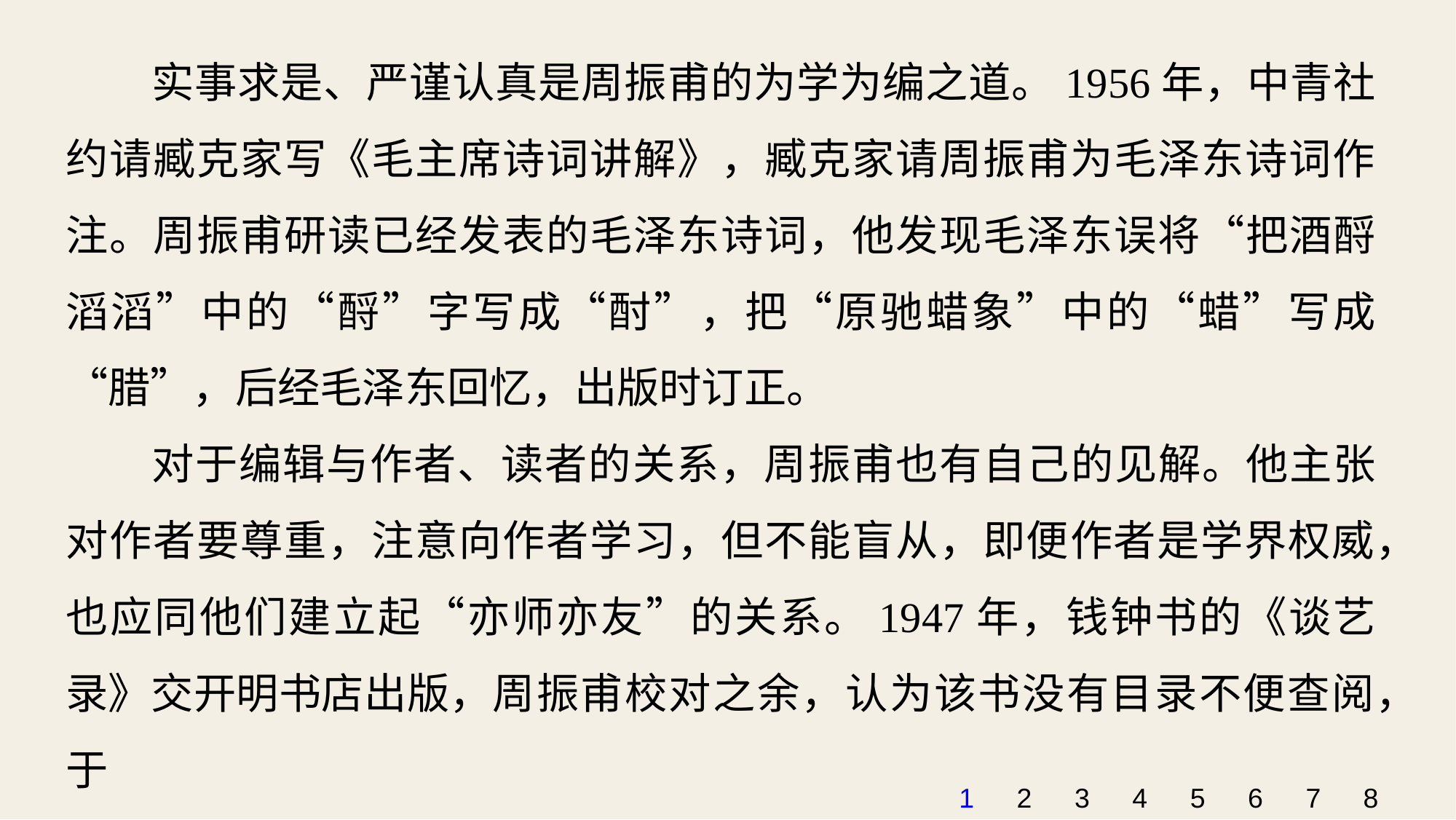

实事求是、严谨认真是周振甫的为学为编之道。1956年，中青社约请臧克家写《毛主席诗词讲解》，臧克家请周振甫为毛泽东诗词作注。周振甫研读已经发表的毛泽东诗词，他发现毛泽东误将“把酒酹滔滔”中的“酹”字写成“酎”，把“原驰蜡象”中的“蜡”写成“腊”，后经毛泽东回忆，出版时订正。
对于编辑与作者、读者的关系，周振甫也有自己的见解。他主张对作者要尊重，注意向作者学习，但不能盲从，即便作者是学界权威，也应同他们建立起“亦师亦友”的关系。1947年，钱钟书的《谈艺录》交开明书店出版，周振甫校对之余，认为该书没有目录不便查阅，于
1
2
3
4
5
6
7
8